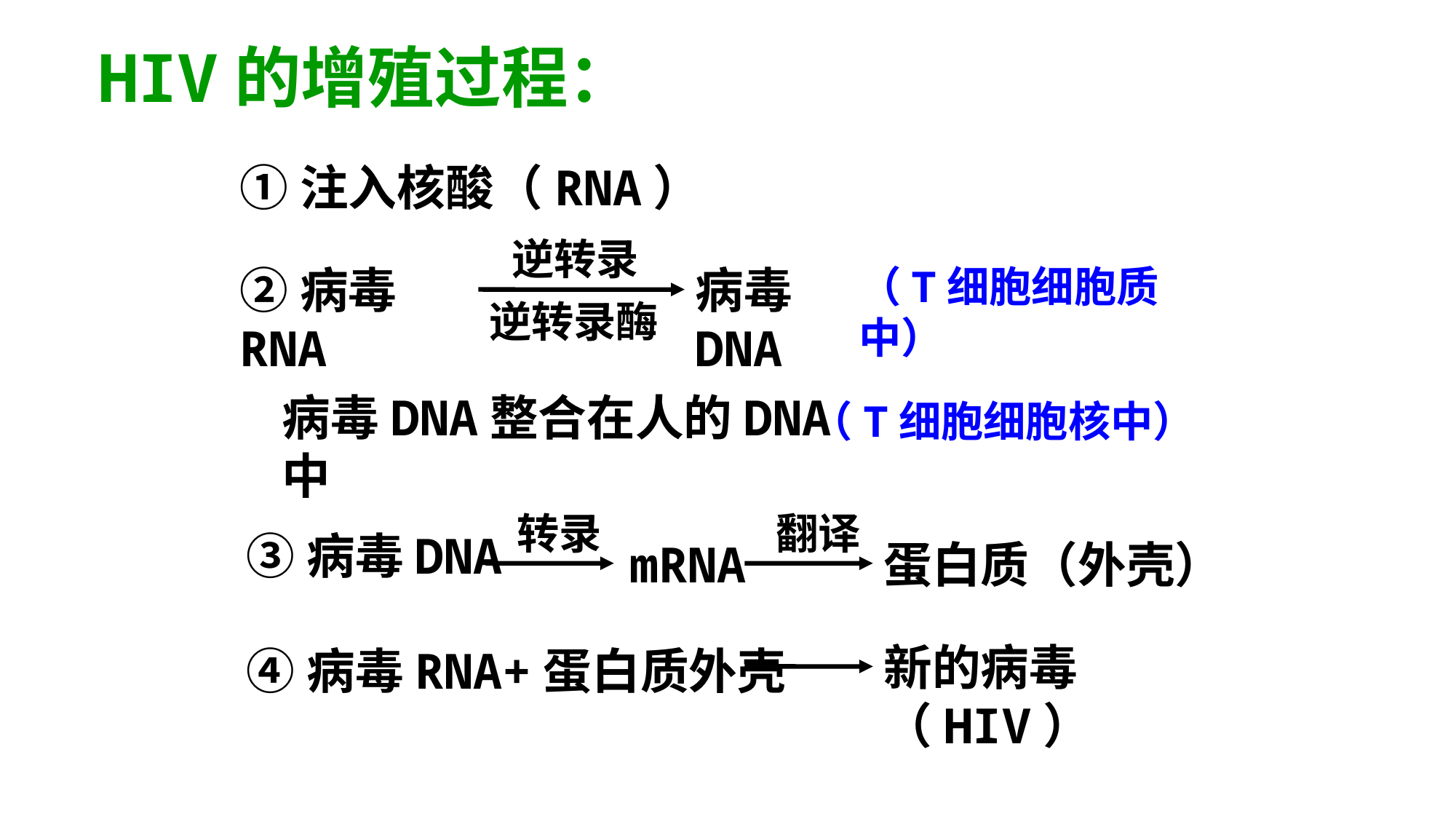

HIV的增殖过程：
①注入核酸（RNA）
逆转录
②病毒RNA
病毒DNA
（T细胞细胞质中）

逆转录酶
病毒DNA整合在人的DNA中
（T细胞细胞核中）
转录

翻译

③病毒DNA
mRNA
蛋白质（外壳）
新的病毒（HIV）
④病毒RNA+蛋白质外壳